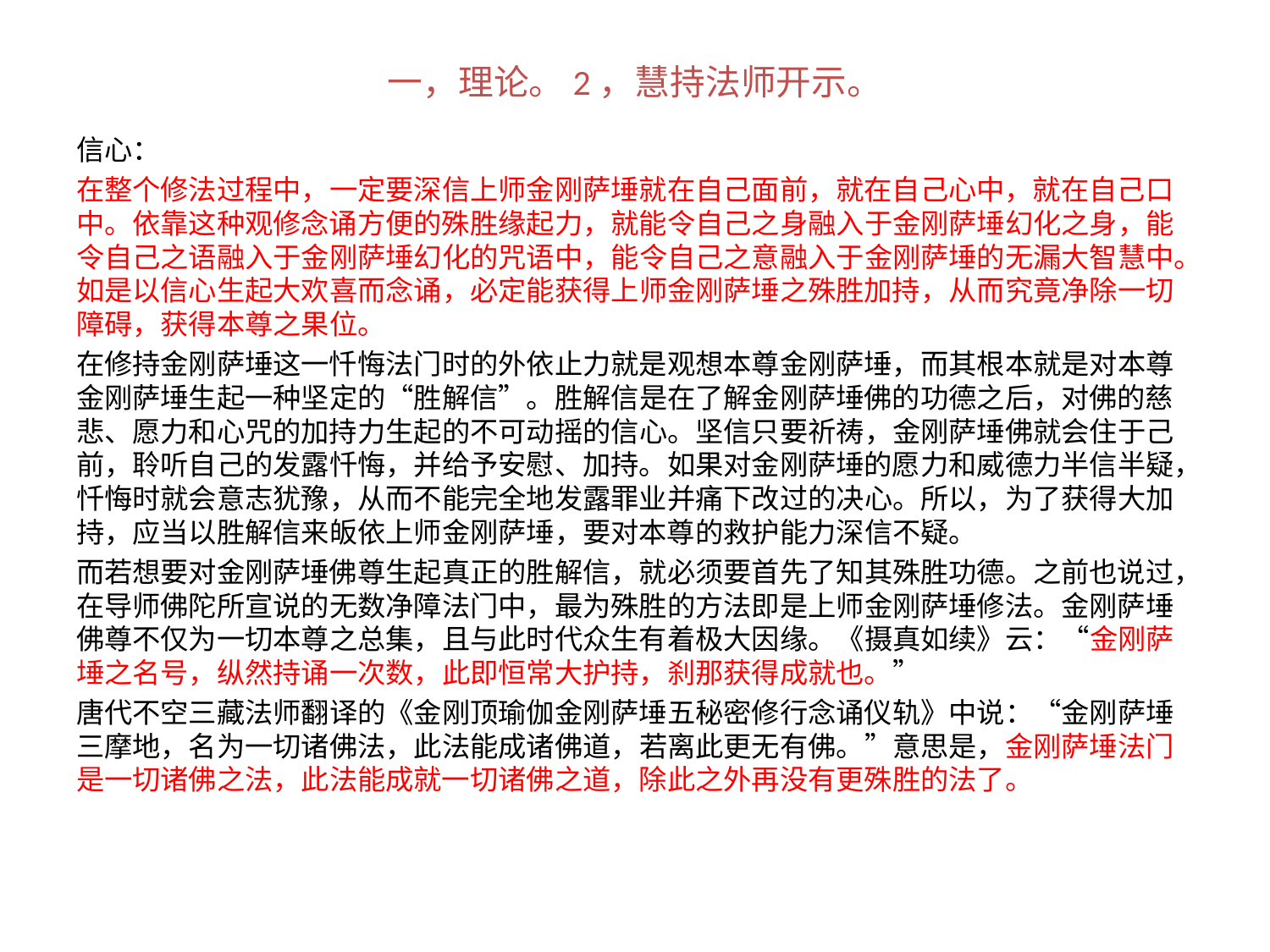

# 一，理论。2，慧持法师开示。
信心：
在整个修法过程中，一定要深信上师金刚萨埵就在自己面前，就在自己心中，就在自己口中。依靠这种观修念诵方便的殊胜缘起力，就能令自己之身融入于金刚萨埵幻化之身，能令自己之语融入于金刚萨埵幻化的咒语中，能令自己之意融入于金刚萨埵的无漏大智慧中。如是以信心生起大欢喜而念诵，必定能获得上师金刚萨埵之殊胜加持，从而究竟净除一切障碍，获得本尊之果位。
在修持金刚萨埵这一忏悔法门时的外依止力就是观想本尊金刚萨埵，而其根本就是对本尊金刚萨埵生起一种坚定的“胜解信”。胜解信是在了解金刚萨埵佛的功德之后，对佛的慈悲、愿力和心咒的加持力生起的不可动摇的信心。坚信只要祈祷，金刚萨埵佛就会住于己前，聆听自己的发露忏悔，并给予安慰、加持。如果对金刚萨埵的愿力和威德力半信半疑，忏悔时就会意志犹豫，从而不能完全地发露罪业并痛下改过的决心。所以，为了获得大加持，应当以胜解信来皈依上师金刚萨埵，要对本尊的救护能力深信不疑。
而若想要对金刚萨埵佛尊生起真正的胜解信，就必须要首先了知其殊胜功德。之前也说过，在导师佛陀所宣说的无数净障法门中，最为殊胜的方法即是上师金刚萨埵修法。金刚萨埵佛尊不仅为一切本尊之总集，且与此时代众生有着极大因缘。《摄真如续》云：“金刚萨埵之名号，纵然持诵一次数，此即恒常大护持，刹那获得成就也。”
唐代不空三藏法师翻译的《金刚顶瑜伽金刚萨埵五秘密修行念诵仪轨》中说：“金刚萨埵三摩地，名为一切诸佛法，此法能成诸佛道，若离此更无有佛。”意思是，金刚萨埵法门是一切诸佛之法，此法能成就一切诸佛之道，除此之外再没有更殊胜的法了。